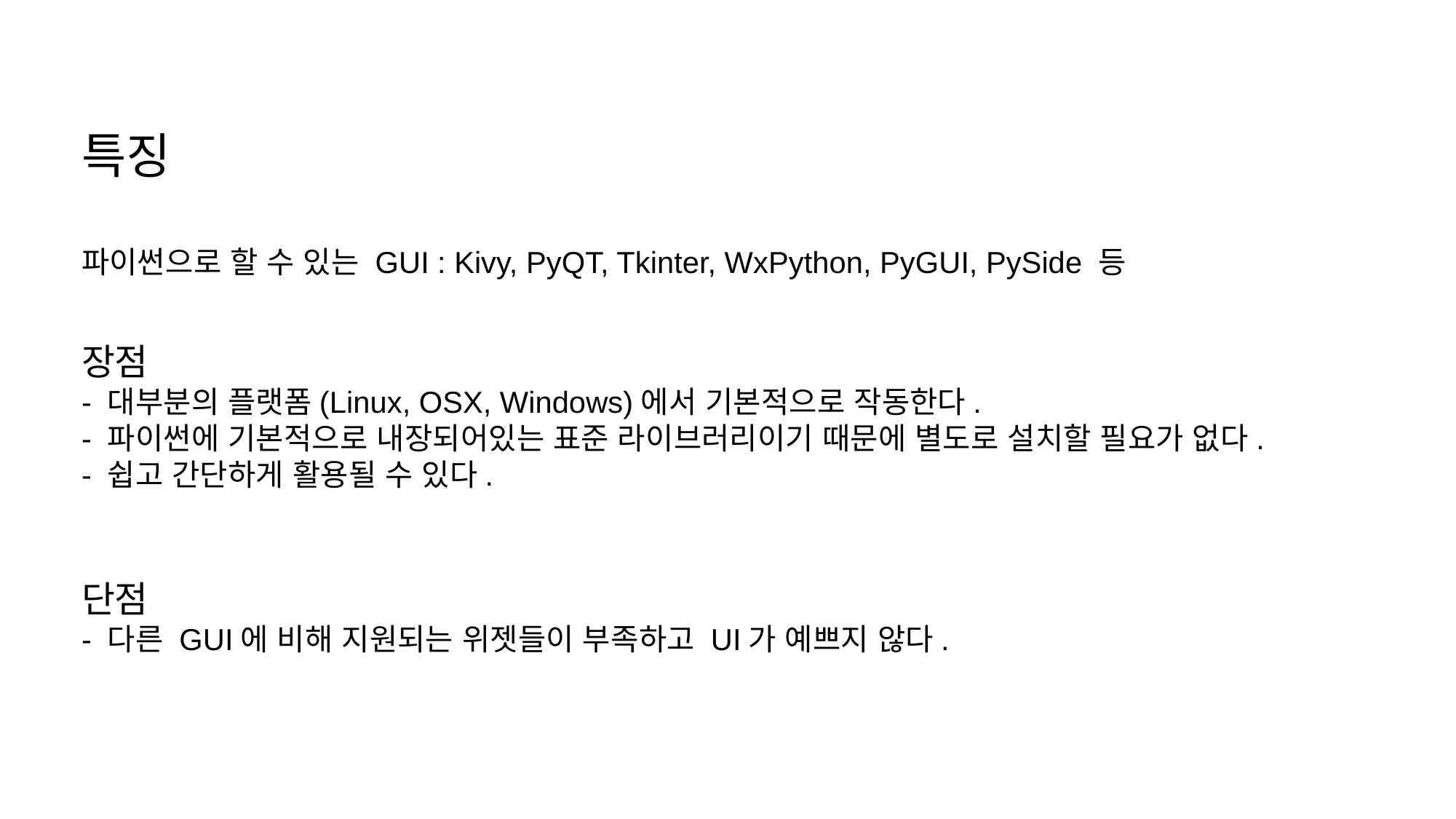

특징
파이썬으로 할 수 있는 GUI : Kivy, PyQT, Tkinter, WxPython, PyGUI, PySide 등
장점
- 대부분의 플랫폼(Linux, OSX, Windows)에서 기본적으로 작동한다.
- 파이썬에 기본적으로 내장되어있는 표준 라이브러리이기 때문에 별도로 설치할 필요가 없다.
- 쉽고 간단하게 활용될 수 있다.
단점
- 다른 GUI에 비해 지원되는 위젯들이 부족하고 UI가 예쁘지 않다.